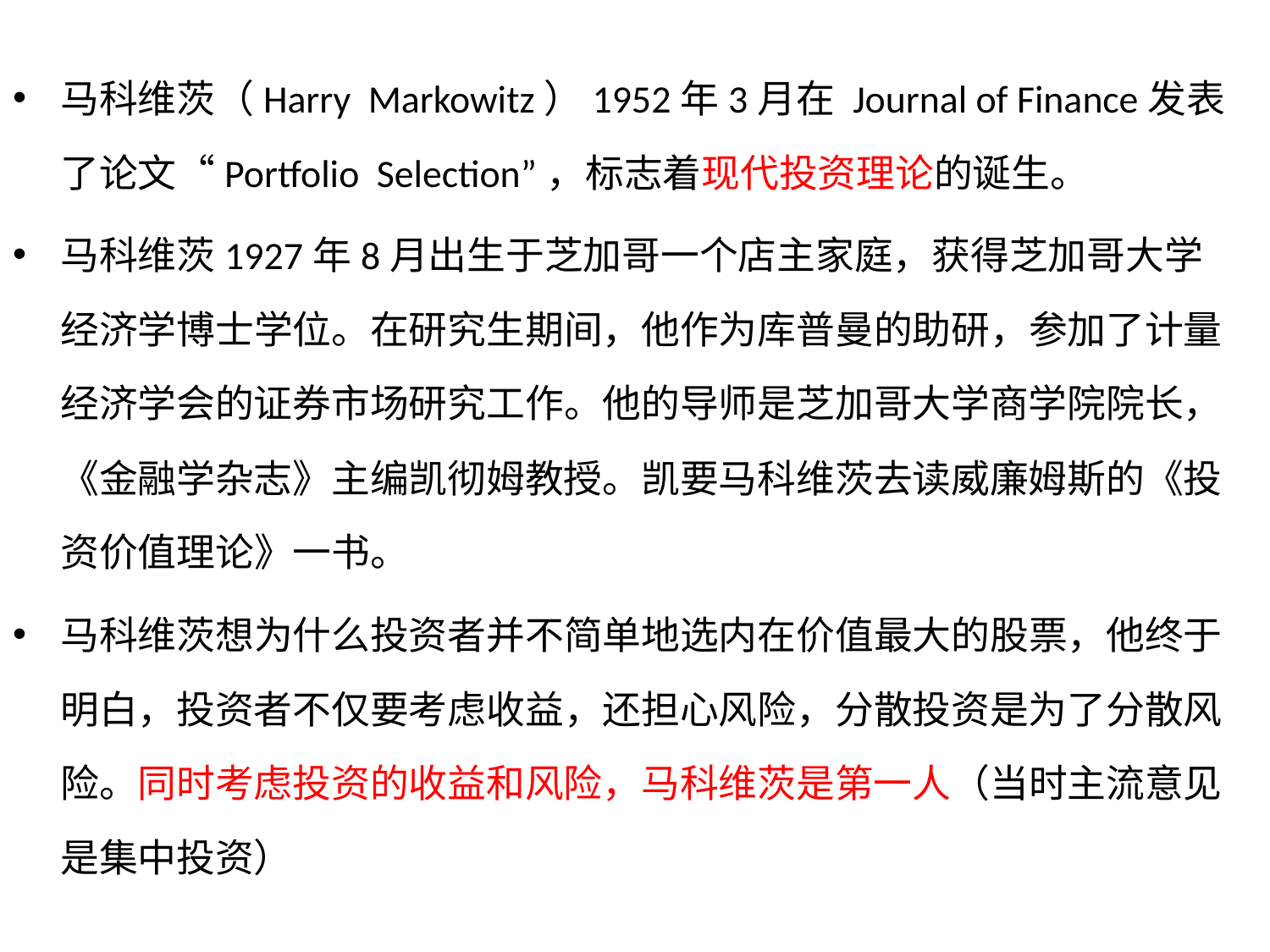

马科维茨（Harry  Markowitz）1952年3月在 Journal of Finance发表了论文“Portfolio  Selection”，标志着现代投资理论的诞生。
马科维茨1927年8月出生于芝加哥一个店主家庭，获得芝加哥大学经济学博士学位。在研究生期间，他作为库普曼的助研，参加了计量经济学会的证券市场研究工作。他的导师是芝加哥大学商学院院长，《金融学杂志》主编凯彻姆教授。凯要马科维茨去读威廉姆斯的《投资价值理论》一书。
马科维茨想为什么投资者并不简单地选内在价值最大的股票，他终于明白，投资者不仅要考虑收益，还担心风险，分散投资是为了分散风险。同时考虑投资的收益和风险，马科维茨是第一人（当时主流意见是集中投资）

64